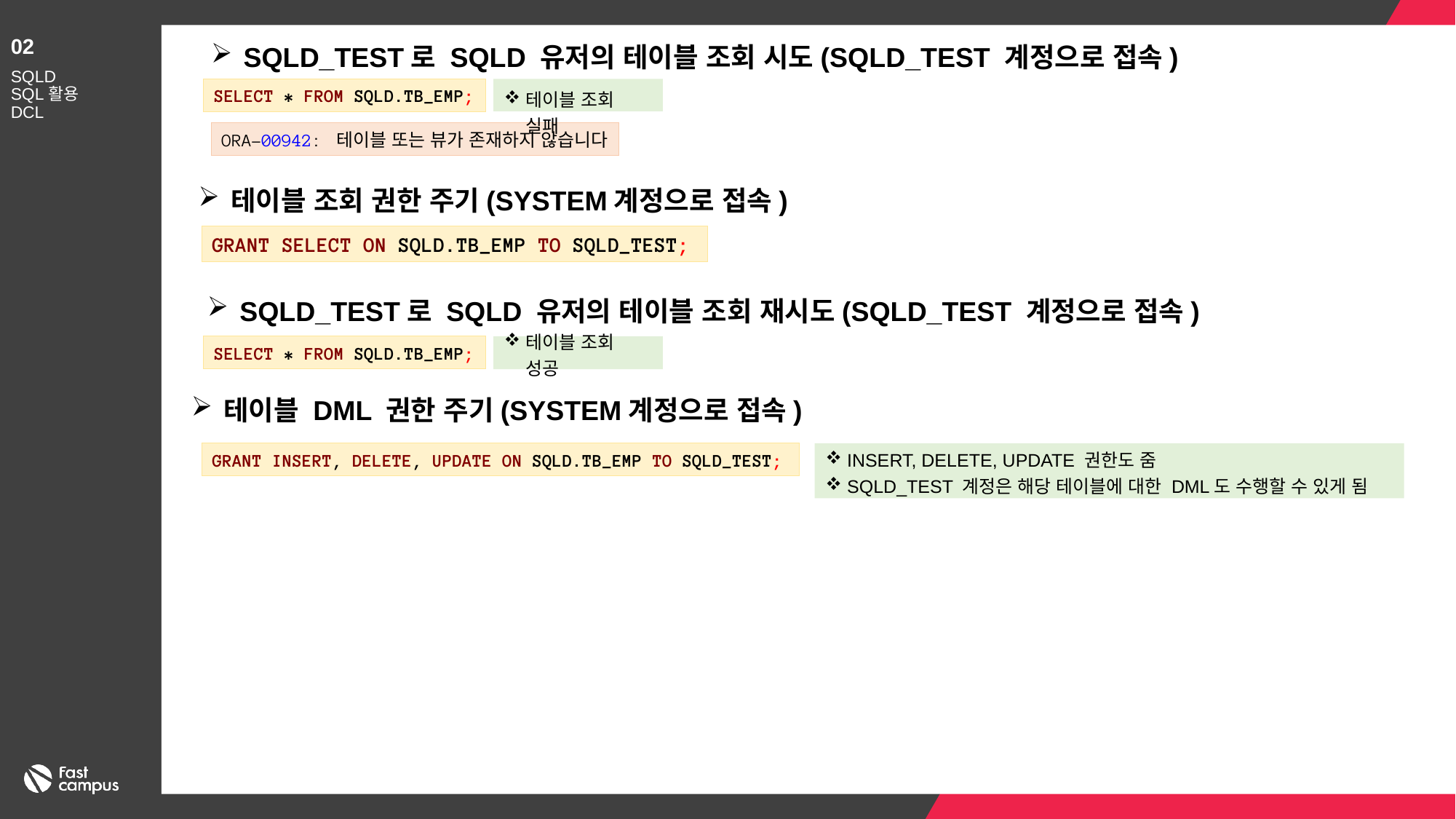

02
SQLD_TEST로 SQLD 유저의 테이블 조회 시도(SQLD_TEST 계정으로 접속)
SQLD
SQL활용
DCL
SELECT * FROM SQLD.TB_EMP;
테이블 조회 실패
ORA-00942: 테이블 또는 뷰가 존재하지 않습니다
테이블 조회 권한 주기(SYSTEM계정으로 접속)
GRANT SELECT ON SQLD.TB_EMP TO SQLD_TEST;
SQLD_TEST로 SQLD 유저의 테이블 조회 재시도(SQLD_TEST 계정으로 접속)
SELECT * FROM SQLD.TB_EMP;
테이블 조회 성공
테이블 DML 권한 주기(SYSTEM계정으로 접속)
GRANT INSERT, DELETE, UPDATE ON SQLD.TB_EMP TO SQLD_TEST;
INSERT, DELETE, UPDATE 권한도 줌
SQLD_TEST 계정은 해당 테이블에 대한 DML도 수행할 수 있게 됨